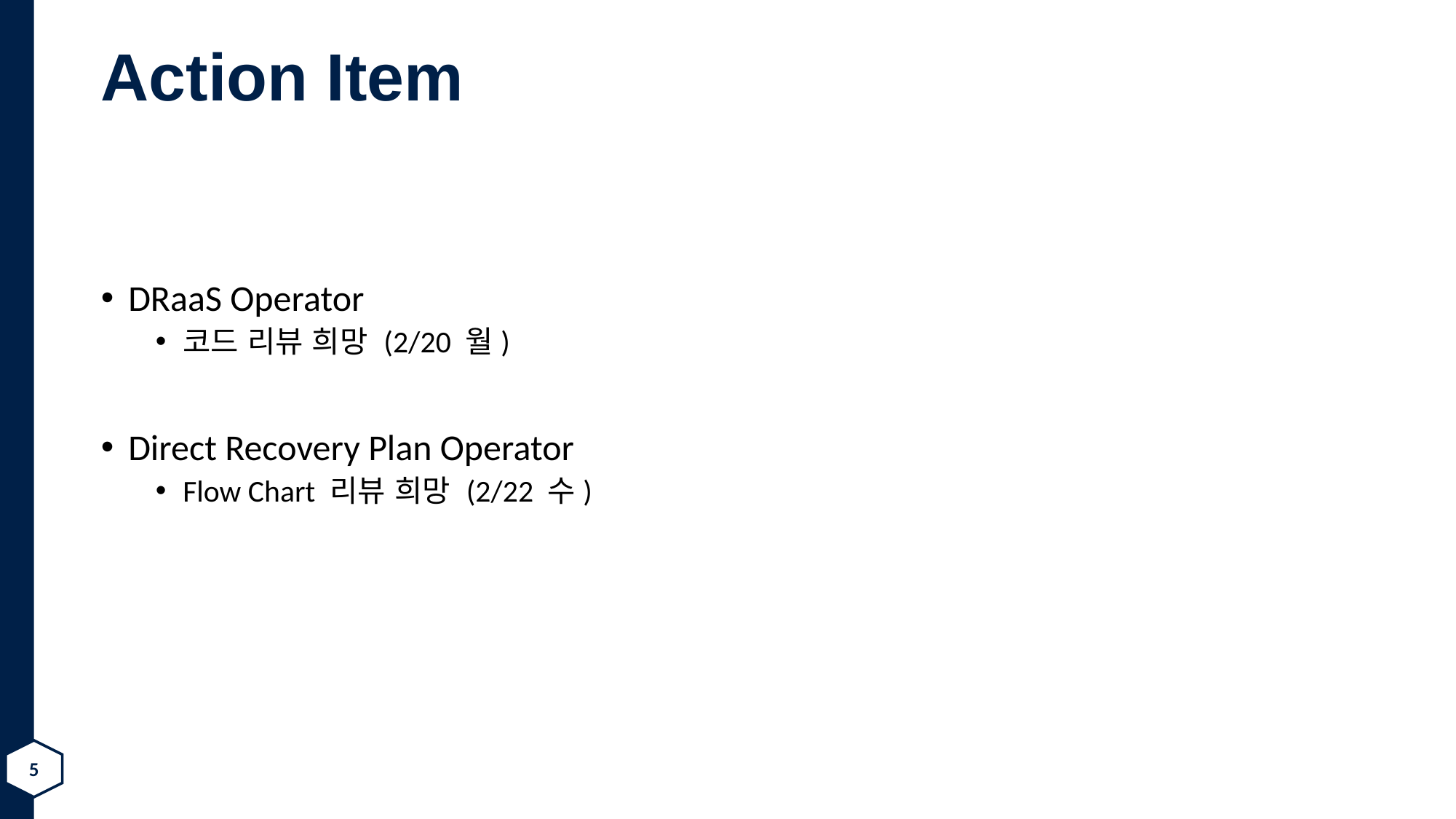

# Action Item

DRaaS Operator
코드 리뷰 희망 (2/20 월)

Direct Recovery Plan Operator
Flow Chart 리뷰 희망 (2/22 수)